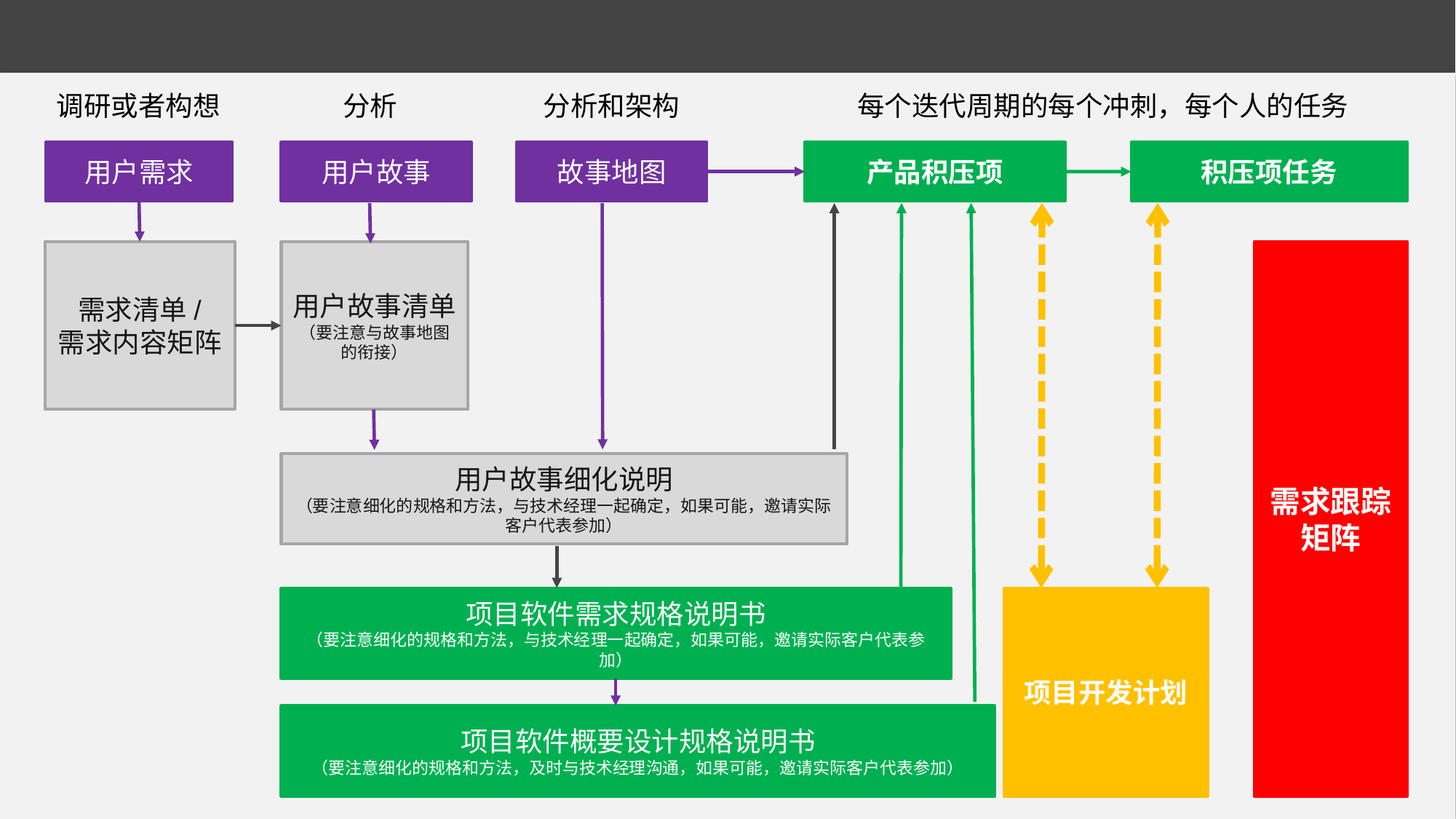

#
调研或者构想
分析
每个迭代周期的每个冲刺，每个人的任务
分析和架构
用户需求
用户故事
故事地图
产品积压项
积压项任务
需求清单/
需求内容矩阵
用户故事清单
（要注意与故事地图的衔接）
需求跟踪矩阵
用户故事细化说明
（要注意细化的规格和方法，与技术经理一起确定，如果可能，邀请实际客户代表参加）
项目软件需求规格说明书
（要注意细化的规格和方法，与技术经理一起确定，如果可能，邀请实际客户代表参加）
项目开发计划
项目软件概要设计规格说明书
（要注意细化的规格和方法，及时与技术经理沟通，如果可能，邀请实际客户代表参加）